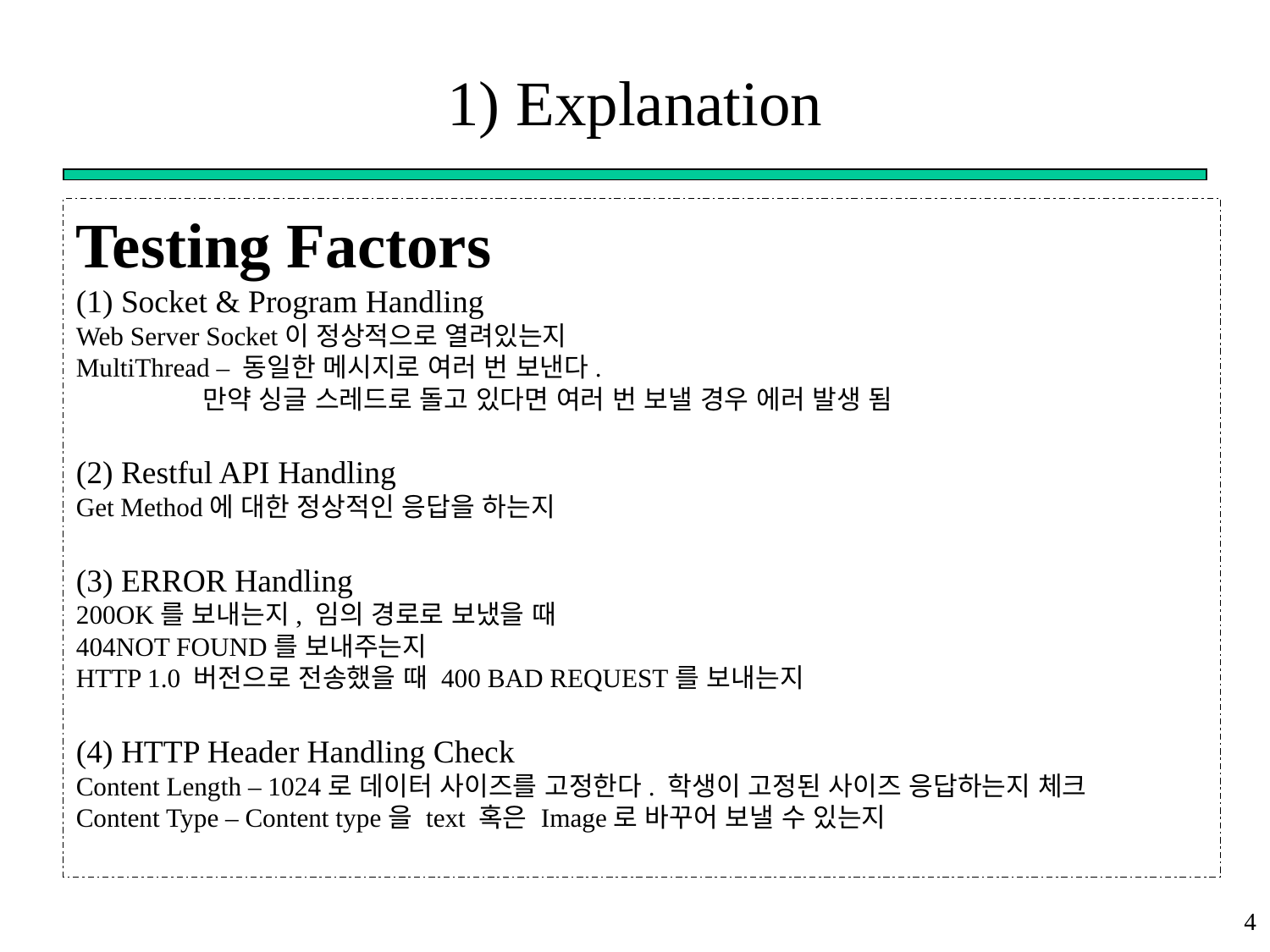

# 1) Explanation
Testing Factors
(1) Socket & Program Handling
Web Server Socket이 정상적으로 열려있는지
MultiThread – 동일한 메시지로 여러 번 보낸다.
	만약 싱글 스레드로 돌고 있다면 여러 번 보낼 경우 에러 발생 됨

(2) Restful API Handling
Get Method에 대한 정상적인 응답을 하는지

(3) ERROR Handling
200OK를 보내는지, 임의 경로로 보냈을 때
404NOT FOUND를 보내주는지
HTTP 1.0 버전으로 전송했을 때 400 BAD REQUEST를 보내는지

(4) HTTP Header Handling Check
Content Length – 1024로 데이터 사이즈를 고정한다. 학생이 고정된 사이즈 응답하는지 체크
Content Type – Content type을 text 혹은 Image로 바꾸어 보낼 수 있는지

4